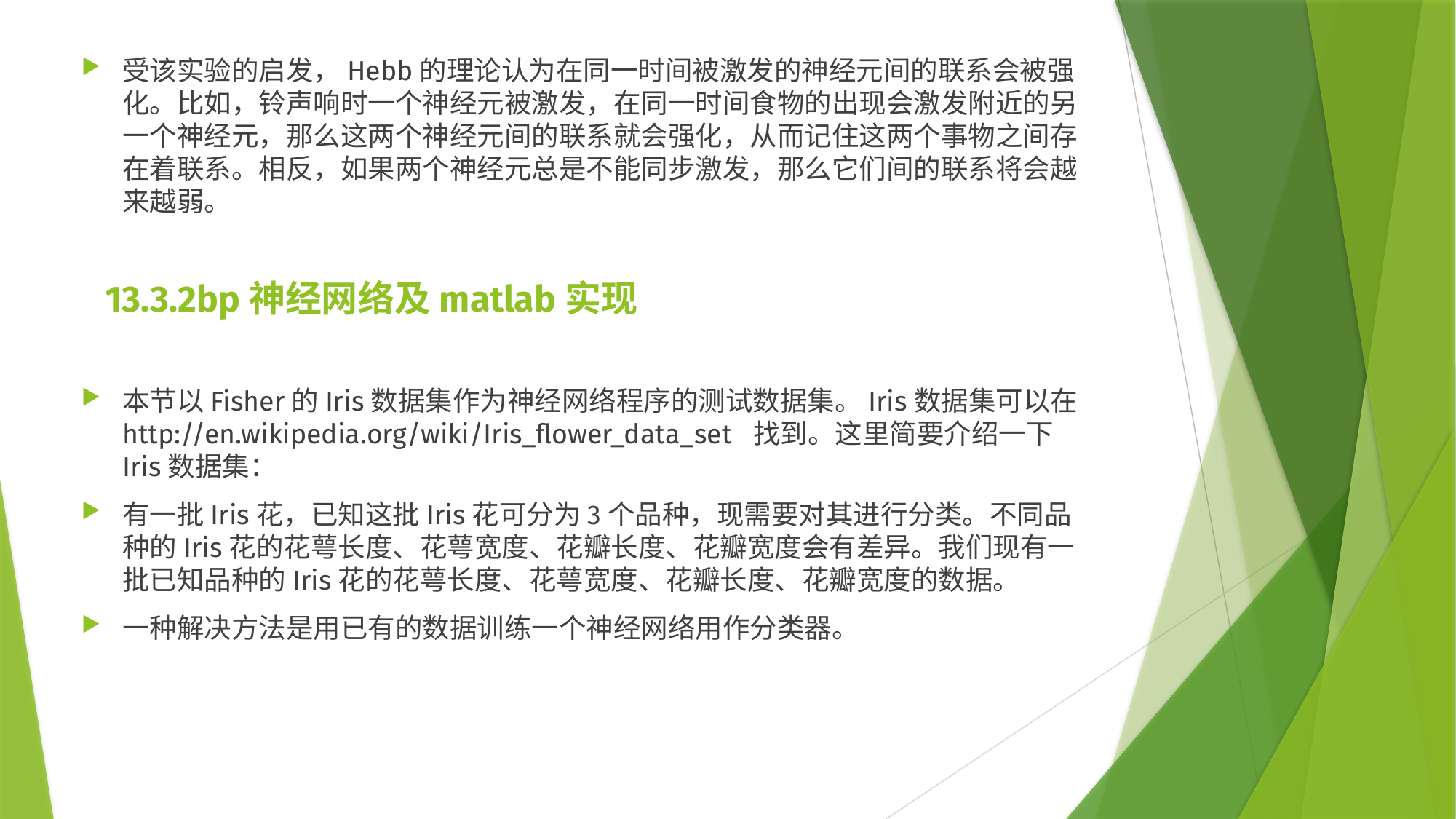

受该实验的启发，Hebb的理论认为在同一时间被激发的神经元间的联系会被强化。比如，铃声响时一个神经元被激发，在同一时间食物的出现会激发附近的另一个神经元，那么这两个神经元间的联系就会强化，从而记住这两个事物之间存在着联系。相反，如果两个神经元总是不能同步激发，那么它们间的联系将会越来越弱。

# 13.3.2bp神经网络及matlab实现
本节以Fisher的Iris数据集作为神经网络程序的测试数据集。Iris数据集可以在http://en.wikipedia.org/wiki/Iris_flower_data_set  找到。这里简要介绍一下Iris数据集：
有一批Iris花，已知这批Iris花可分为3个品种，现需要对其进行分类。不同品种的Iris花的花萼长度、花萼宽度、花瓣长度、花瓣宽度会有差异。我们现有一批已知品种的Iris花的花萼长度、花萼宽度、花瓣长度、花瓣宽度的数据。
一种解决方法是用已有的数据训练一个神经网络用作分类器。